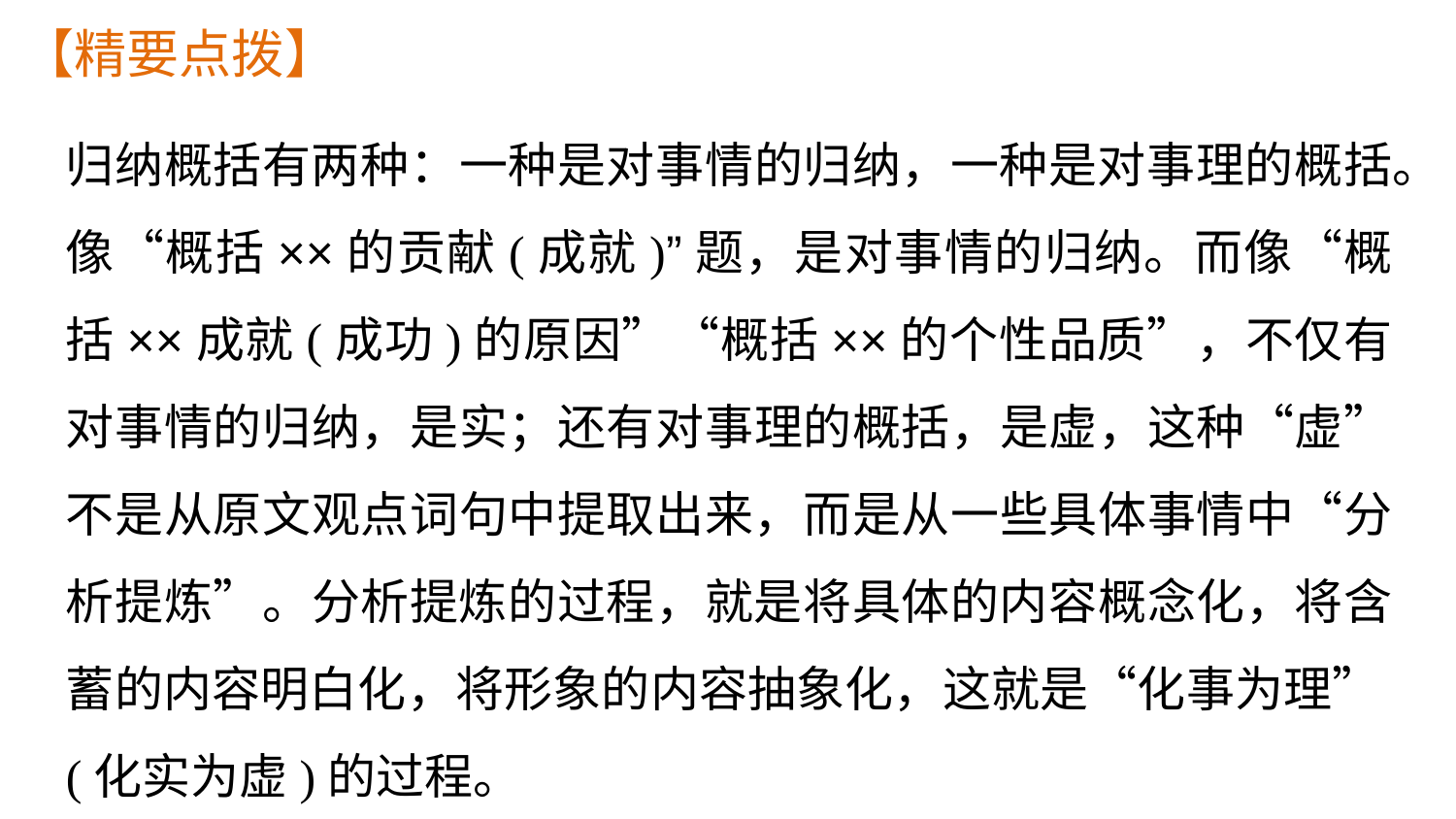

【精要点拨】
归纳概括有两种：一种是对事情的归纳，一种是对事理的概括。像“概括××的贡献(成就)”题，是对事情的归纳。而像“概括××成就(成功)的原因”“概括××的个性品质”，不仅有对事情的归纳，是实；还有对事理的概括，是虚，这种“虚”不是从原文观点词句中提取出来，而是从一些具体事情中“分析提炼”。分析提炼的过程，就是将具体的内容概念化，将含蓄的内容明白化，将形象的内容抽象化，这就是“化事为理”(化实为虚)的过程。